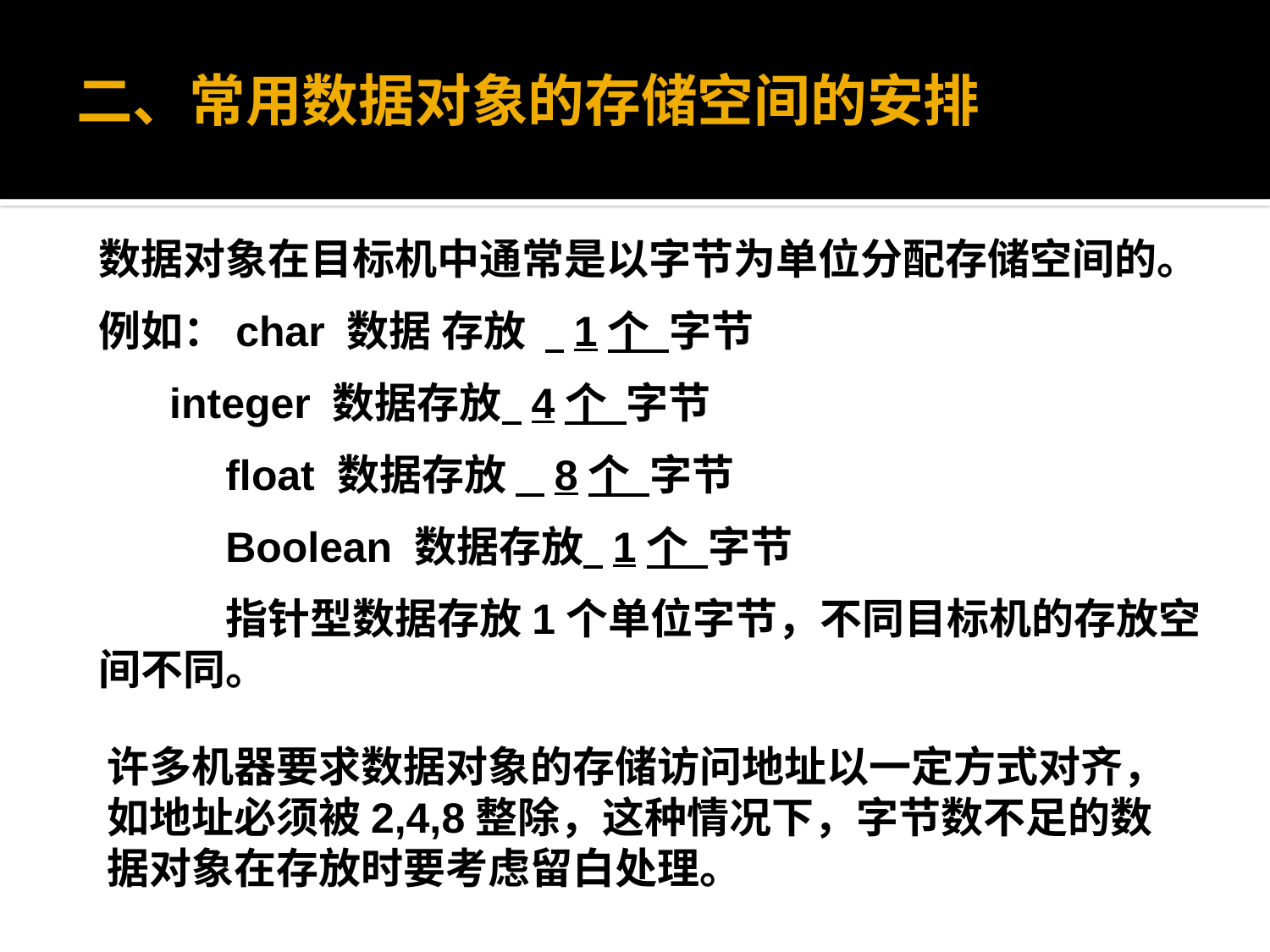

# 二、常用数据对象的存储空间的安排
数据对象在目标机中通常是以字节为单位分配存储空间的。
例如：char 数据 存放    1个  字节
      integer 数据存放  4个  字节
	float 数据存放    8个  字节
	Boolean 数据存放  1个  字节
	指针型数据存放1个单位字节，不同目标机的存放空间不同。
许多机器要求数据对象的存储访问地址以一定方式对齐，如地址必须被2,4,8整除，这种情况下，字节数不足的数据对象在存放时要考虑留白处理。